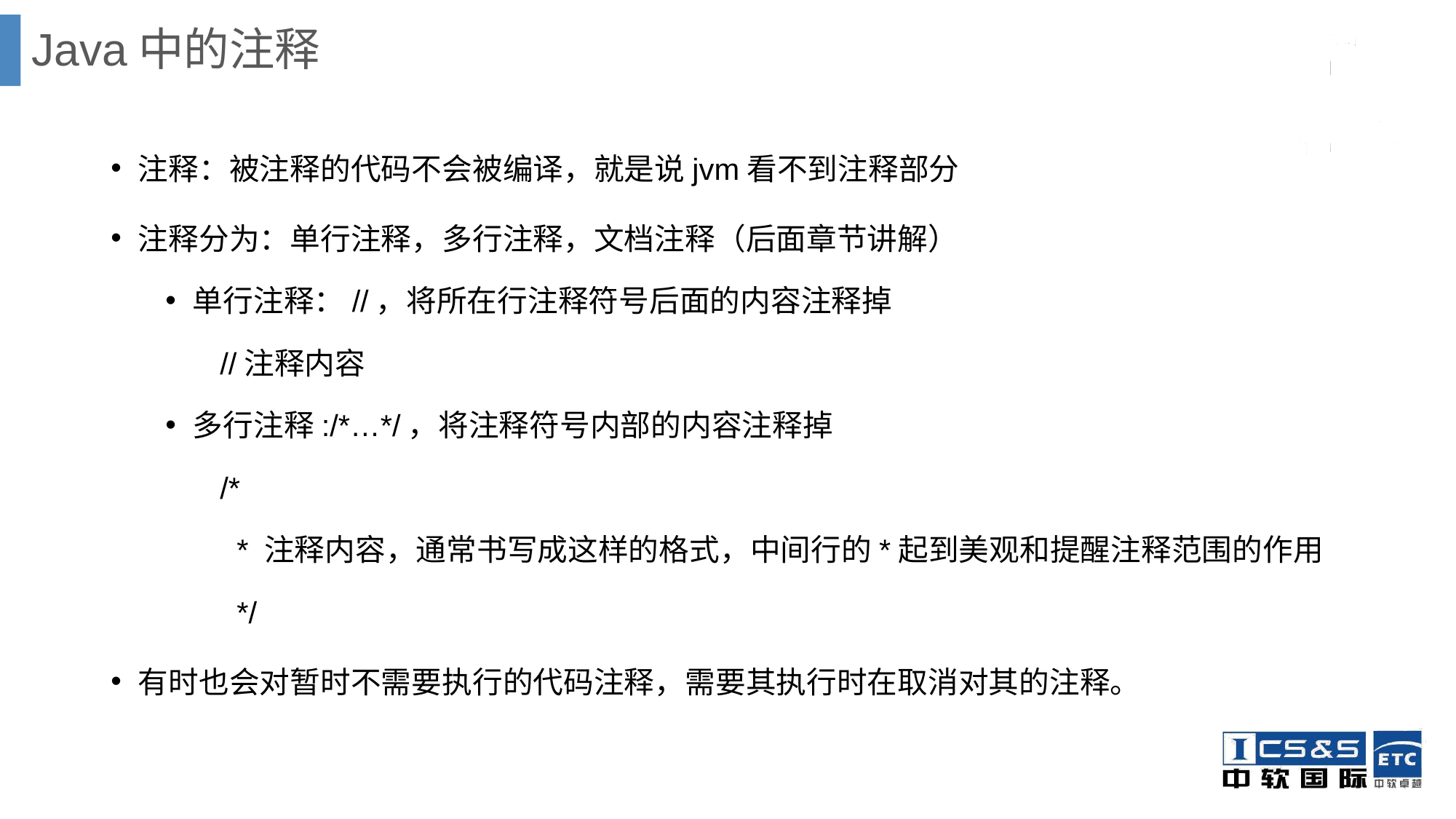

# Java中的注释
注释：被注释的代码不会被编译，就是说jvm看不到注释部分
注释分为：单行注释，多行注释，文档注释（后面章节讲解）
单行注释：//，将所在行注释符号后面的内容注释掉
//注释内容
多行注释:/*…*/，将注释符号内部的内容注释掉
/*
  * 注释内容，通常书写成这样的格式，中间行的*起到美观和提醒注释范围的作用
  */
有时也会对暂时不需要执行的代码注释，需要其执行时在取消对其的注释。